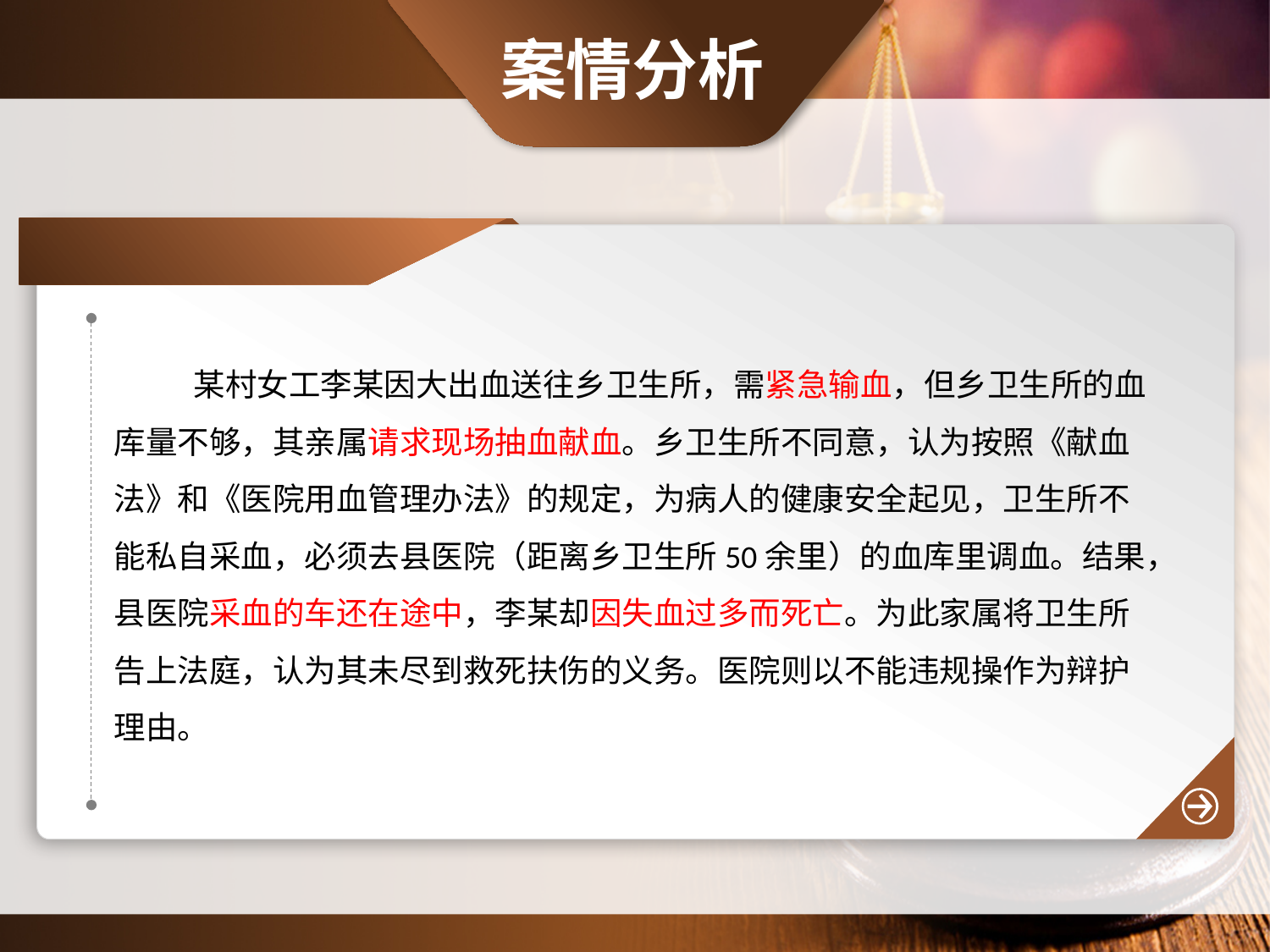

案情分析

          某村女工李某因大出血送往乡卫生所，需紧急输血，但乡卫生所的血库量不够，其亲属请求现场抽血献血。乡卫生所不同意，认为按照《献血法》和《医院用血管理办法》的规定，为病人的健康安全起见，卫生所不能私自采血，必须去县医院（距离乡卫生所50余里）的血库里调血。结果，县医院采血的车还在途中，李某却因失血过多而死亡。为此家属将卫生所告上法庭，认为其未尽到救死扶伤的义务。医院则以不能违规操作为辩护理由。